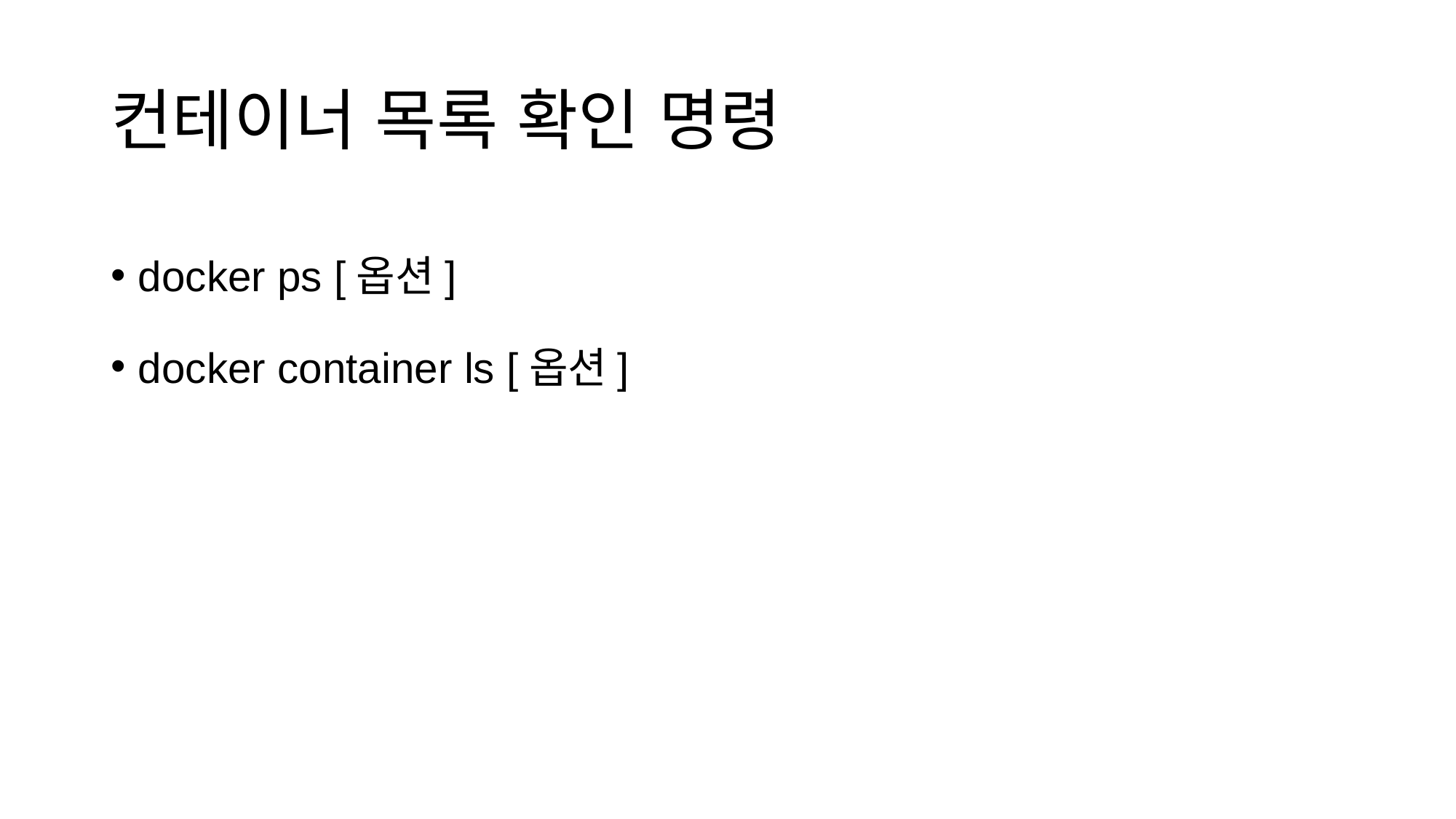

# 컨테이너 목록 확인 명령
docker ps [옵션]
docker container ls [옵션]